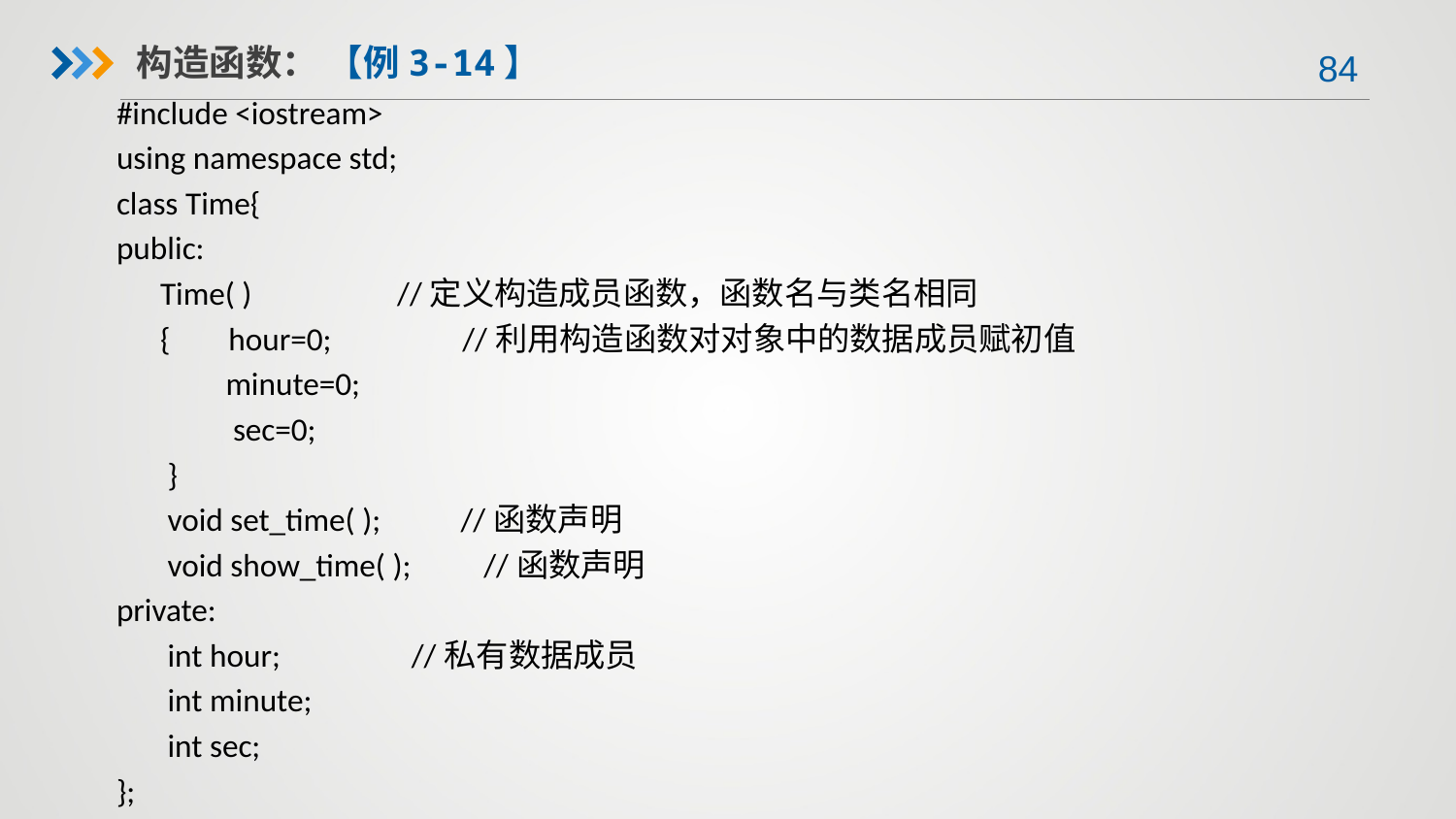

构造函数： 【例3-14】
#include <iostream>
using namespace std;
class Time{
public:
      Time( )                    //定义构造成员函数，函数名与类名相同
      {        hour=0;                  //利用构造函数对对象中的数据成员赋初值
               minute=0;
                sec=0;
       }
       void set_time( );           //函数声明
       void show_time( );          //函数声明
private:
       int hour;                  //私有数据成员
       int minute;
       int sec;
};